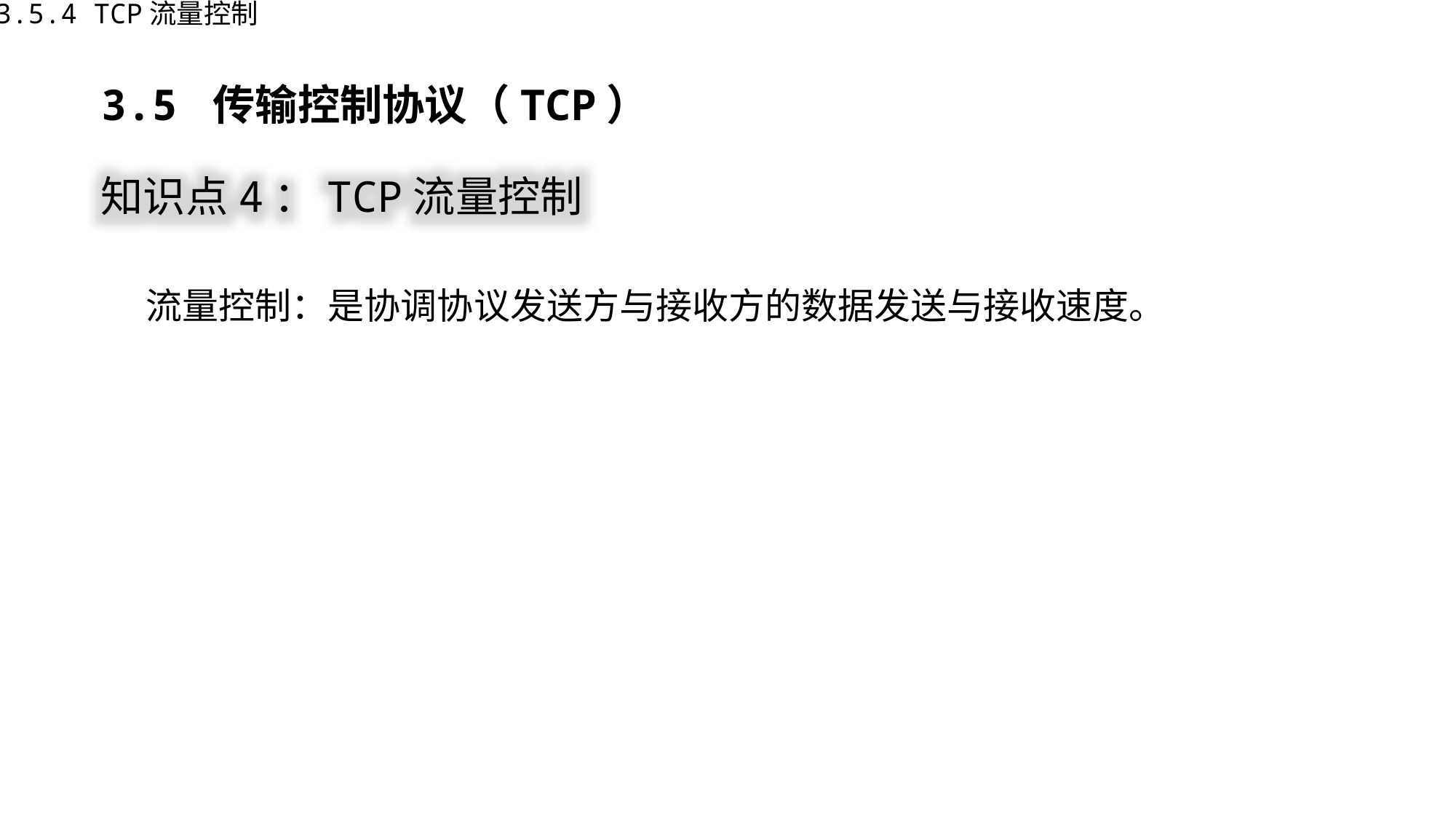

3.5.4 TCP流量控制
3.5 传输控制协议（TCP）
知识点4：TCP流量控制
流量控制：是协调协议发送方与接收方的数据发送与接收速度。